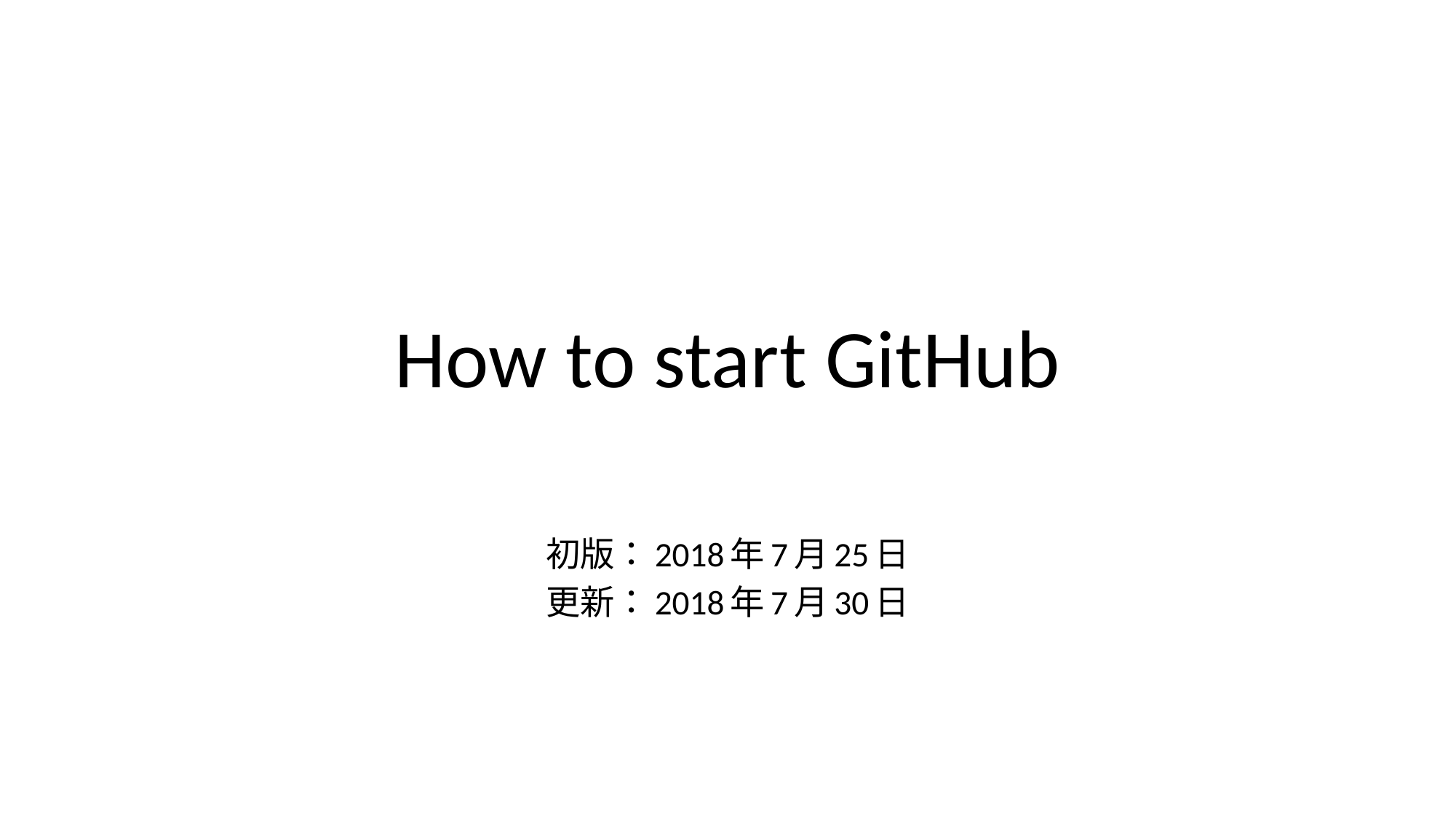

# How to start GitHub

初版：2018年7月25日
更新：2018年7月30日